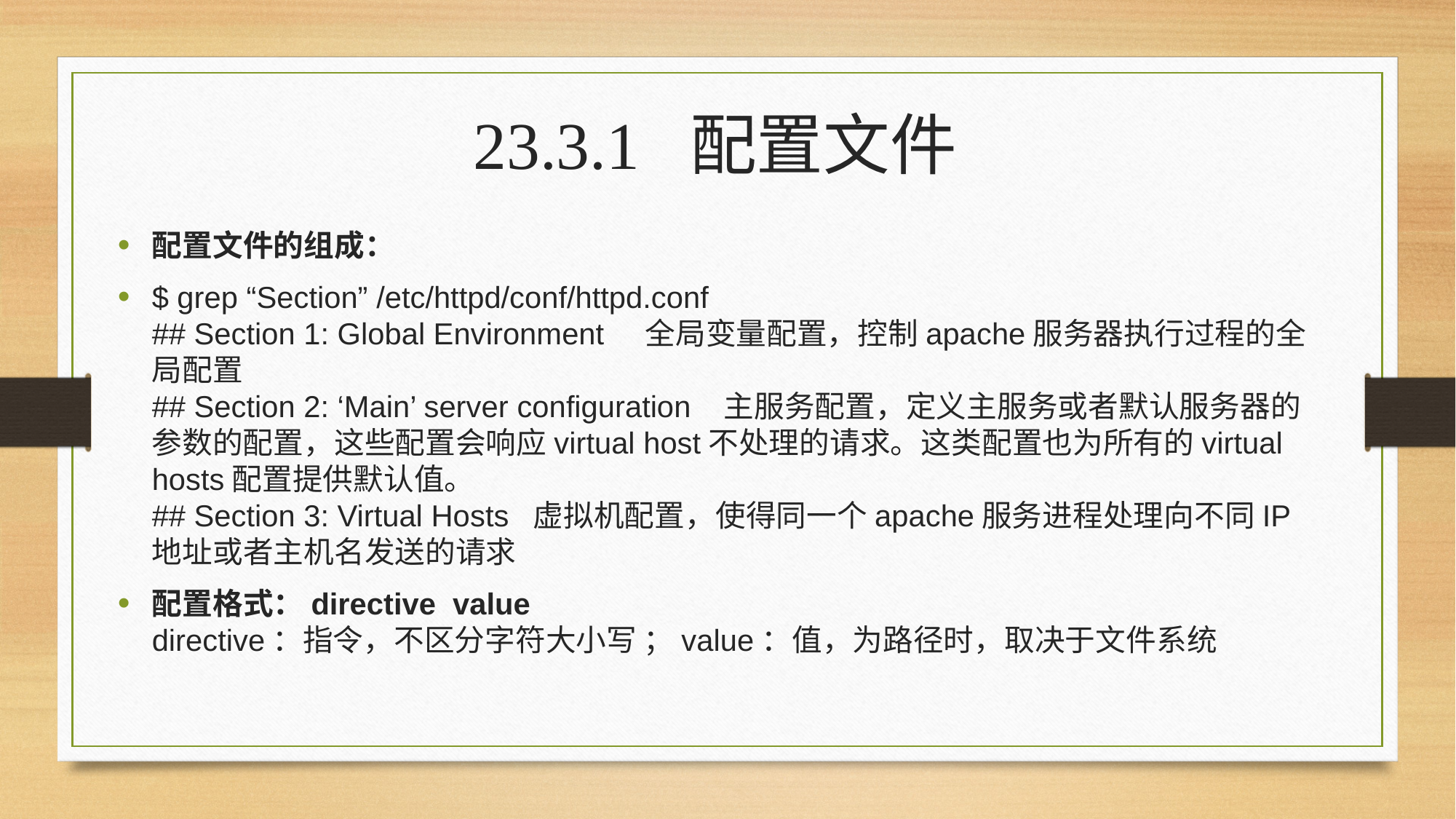

# 23.3.1  配置文件
配置文件的组成：
$ grep “Section” /etc/httpd/conf/httpd.conf 
## Section 1: Global Environment    全局变量配置，控制apache服务器执行过程的全局配置
## Section 2: ‘Main’ server configuration   主服务配置，定义主服务或者默认服务器的参数的配置，这些配置会响应virtual host不处理的请求。这类配置也为所有的virtual hosts配置提供默认值。
## Section 3: Virtual Hosts  虚拟机配置，使得同一个apache服务进程处理向不同IP地址或者主机名发送的请求
配置格式：directive  value 
directive：指令，不区分字符大小写 ；value：值，为路径时，取决于文件系统